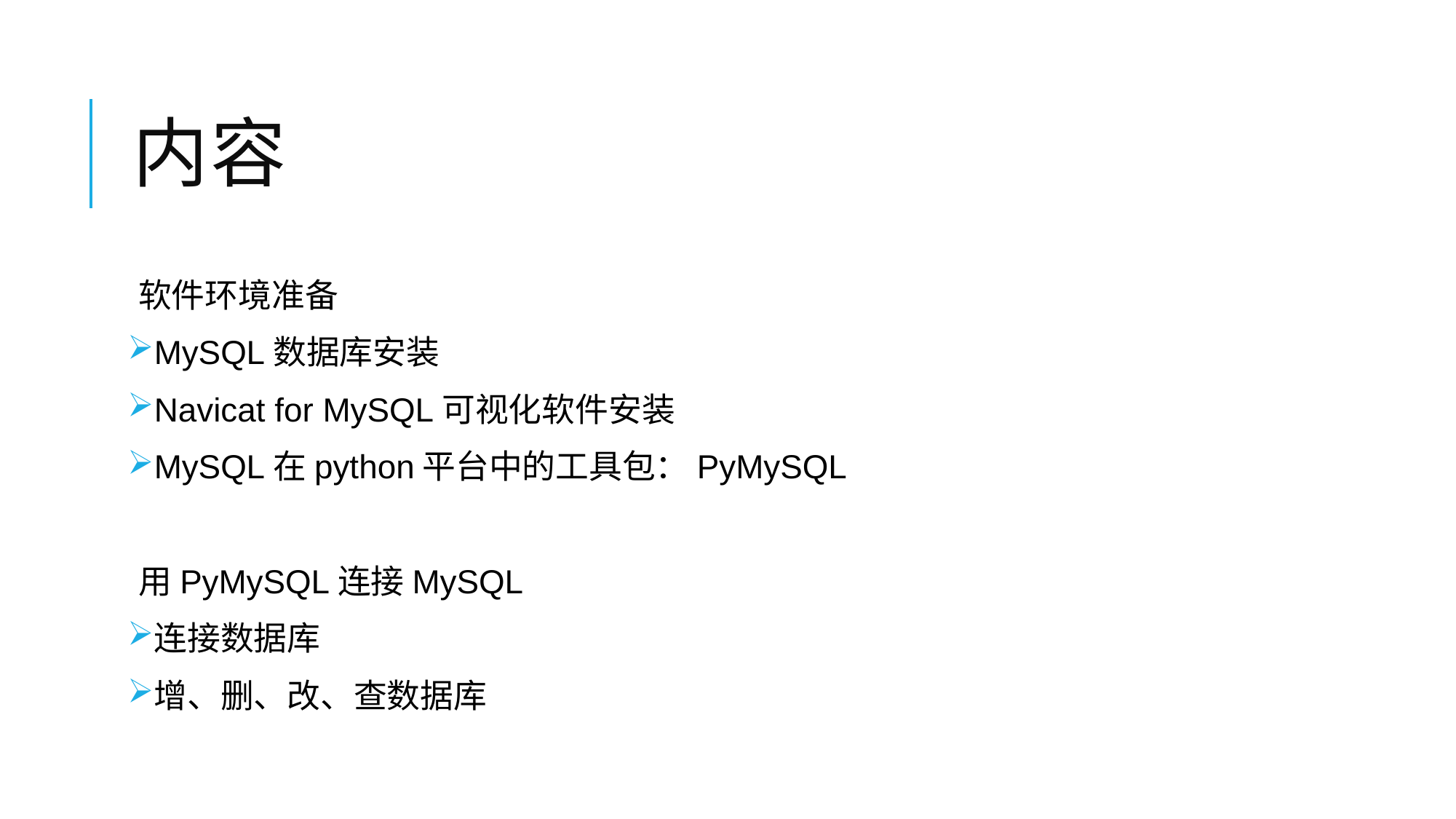

# 内容
软件环境准备
MySQL数据库安装
Navicat for MySQL可视化软件安装
MySQL在python平台中的工具包：PyMySQL

用PyMySQL连接MySQL
连接数据库
增、删、改、查数据库